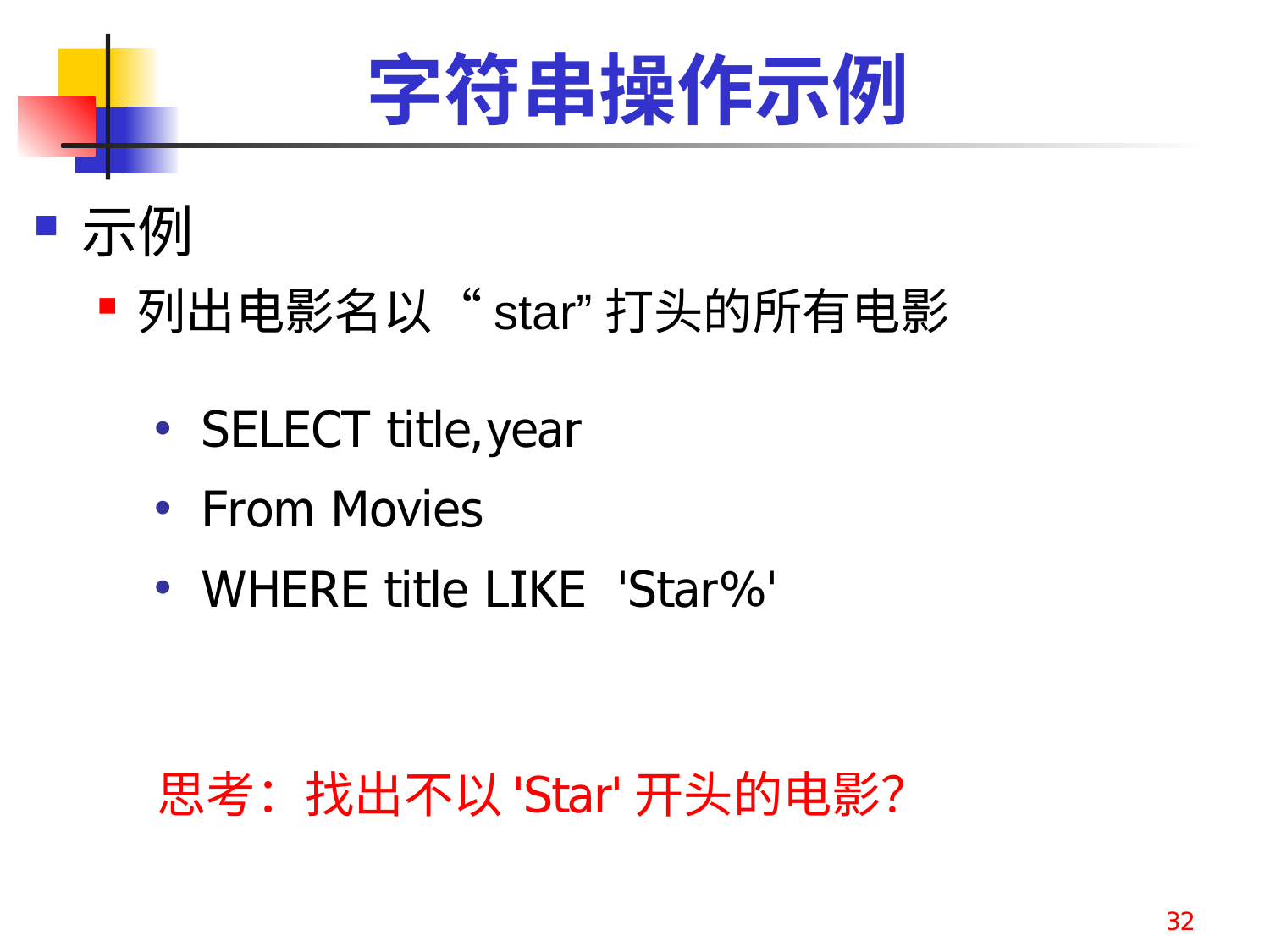

# 字符串操作示例
示例
列出电影名以“star”打头的所有电影

SELECT title,year
From Movies
WHERE title LIKE  'Star%'

思考：找出不以'Star'开头的电影？
32